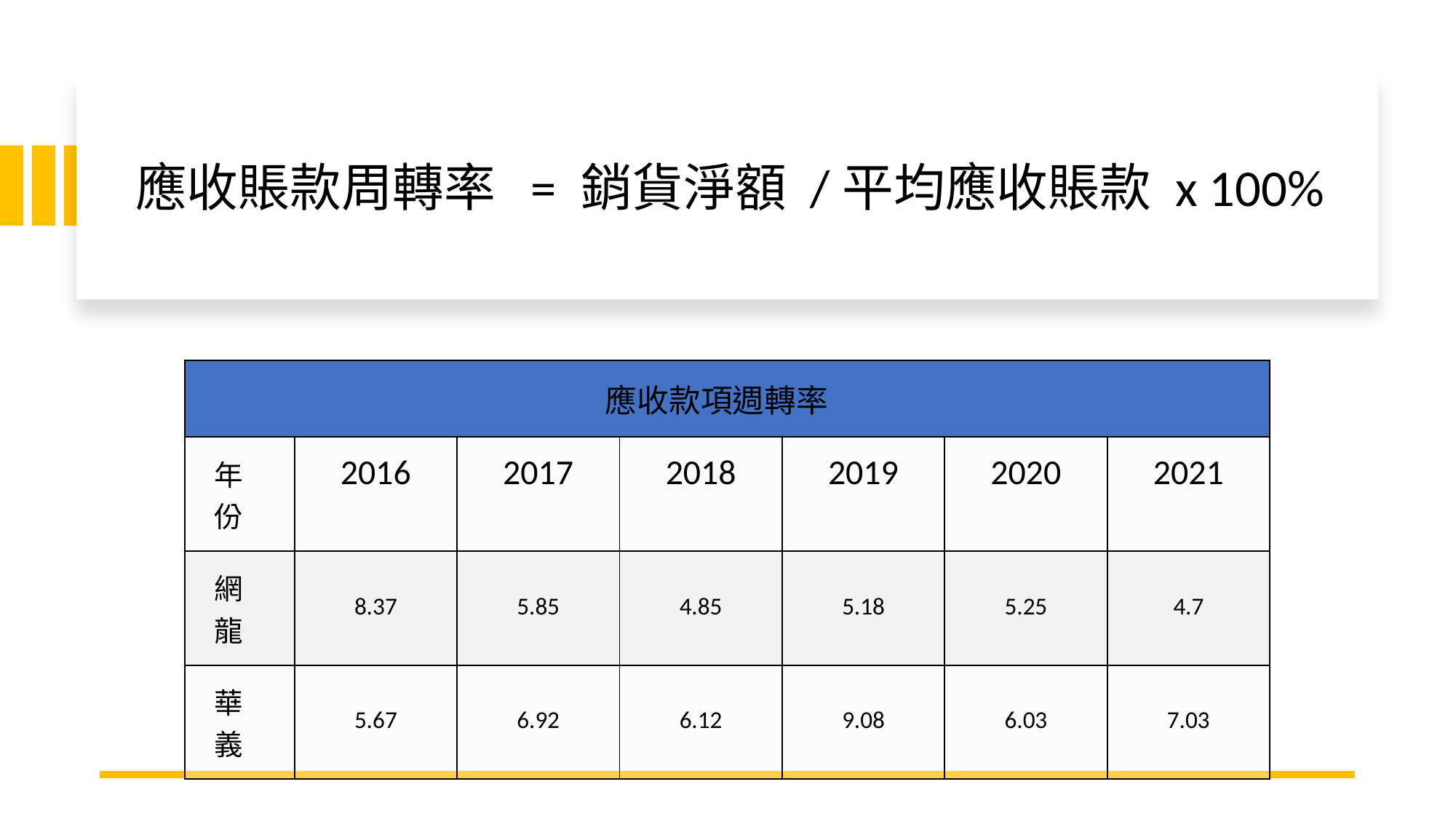

# 應收賬款周轉率  = 銷貨淨額 /平均應收賬款 x 100%

| 應收款項週轉率 |  |  |  |  |  |  |
| --- | --- | --- | --- | --- | --- | --- |
| 年份 | 2016 | 2017 | 2018 | 2019 | 2020 | 2021 |
| 網龍 | 8.37 | 5.85 | 4.85 | 5.18 | 5.25 | 4.7 |
| 華義 | 5.67 | 6.92 | 6.12 | 9.08 | 6.03 | 7.03 |